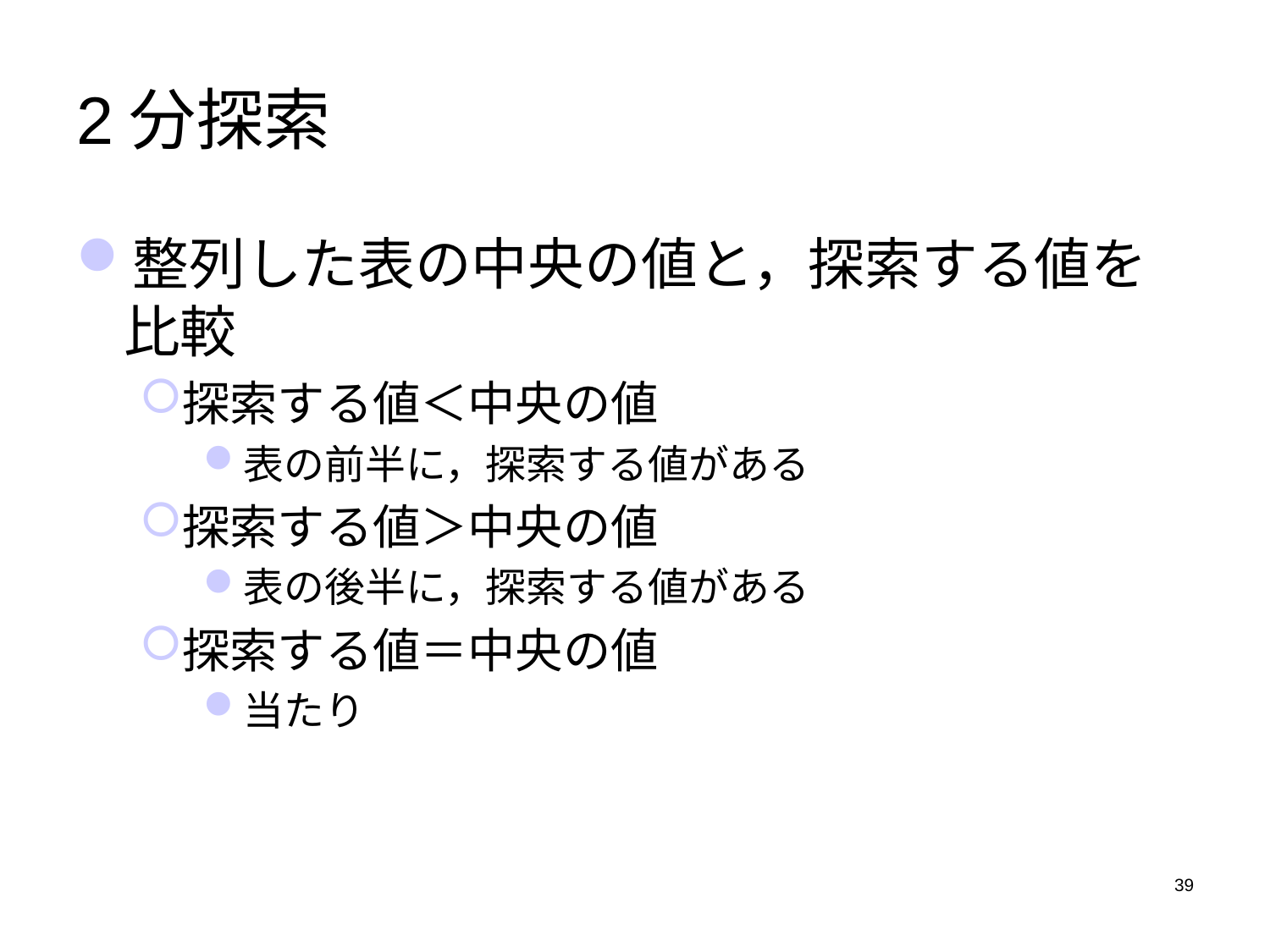

# 2分探索
整列した表の中央の値と，探索する値を比較
探索する値＜中央の値
表の前半に，探索する値がある
探索する値＞中央の値
表の後半に，探索する値がある
探索する値＝中央の値
当たり

39